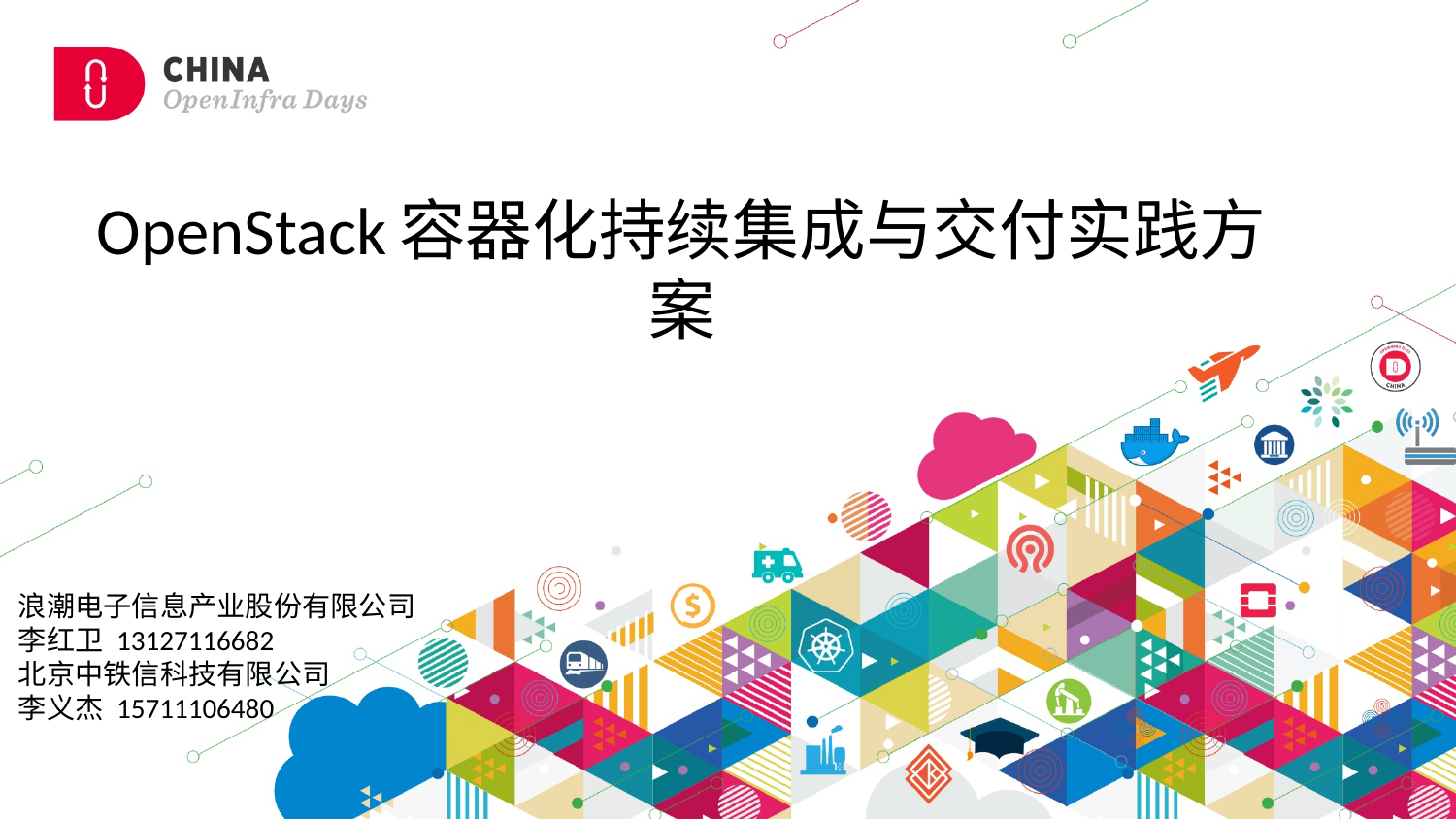

# OpenStack容器化持续集成与交付实践方案
浪潮电子信息产业股份有限公司
李红卫 13127116682
北京中铁信科技有限公司
李义杰 15711106480